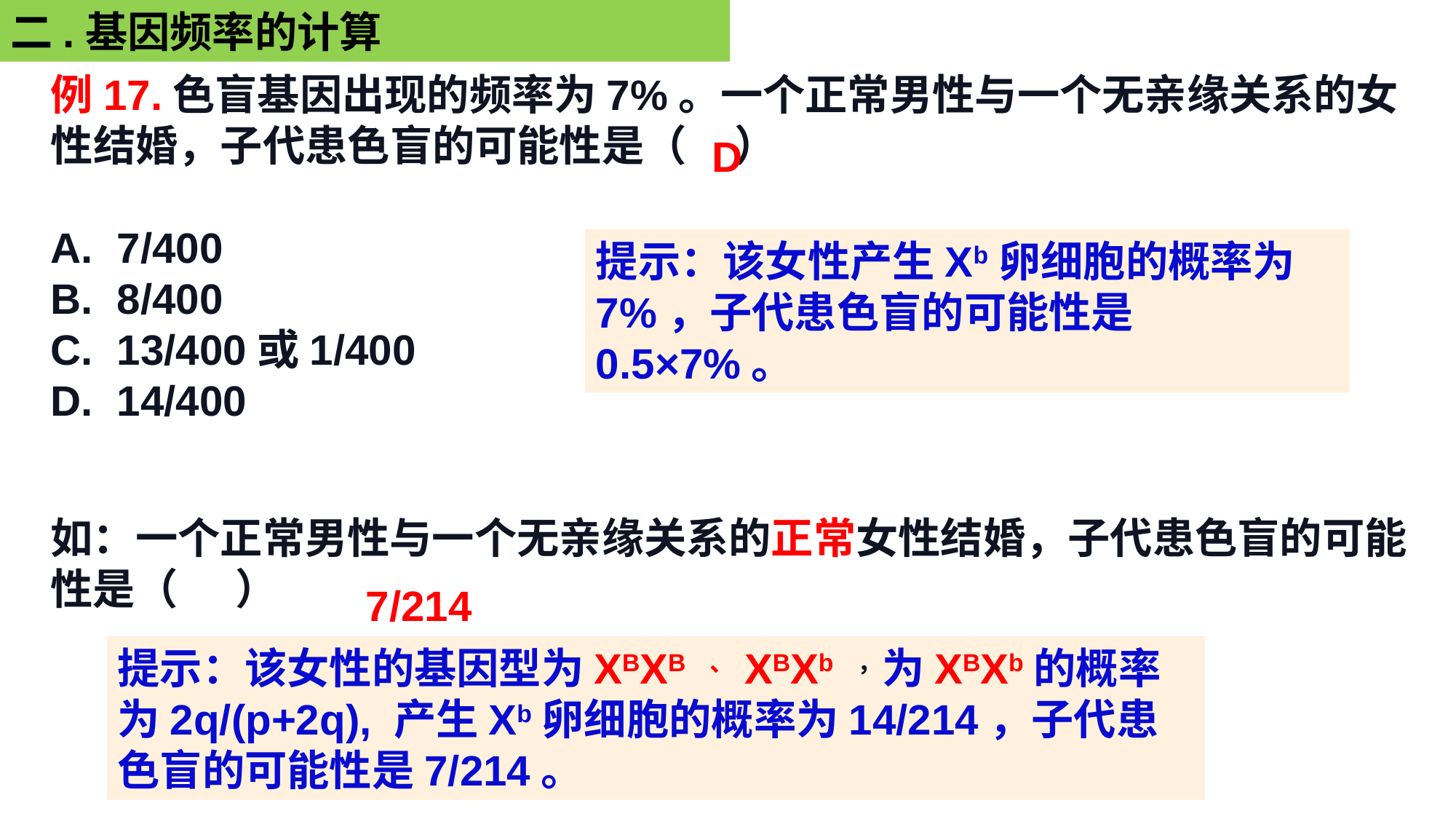

二.基因频率的计算
例17.色盲基因出现的频率为7%。一个正常男性与一个无亲缘关系的女性结婚，子代患色盲的可能性是（     ）

A.  7/400
B.  8/400
C.  13/400或1/400
D.  14/400
D
提示：该女性产生Xb卵细胞的概率为7%，子代患色盲的可能性是0.5×7%。
如：一个正常男性与一个无亲缘关系的正常女性结婚，子代患色盲的可能性是（      ）
7/214
提示：该女性的基因型为XBXB  、XBXb  ，为XBXb的概率为2q/(p+2q), 产生Xb卵细胞的概率为14/214，子代患色盲的可能性是7/214。